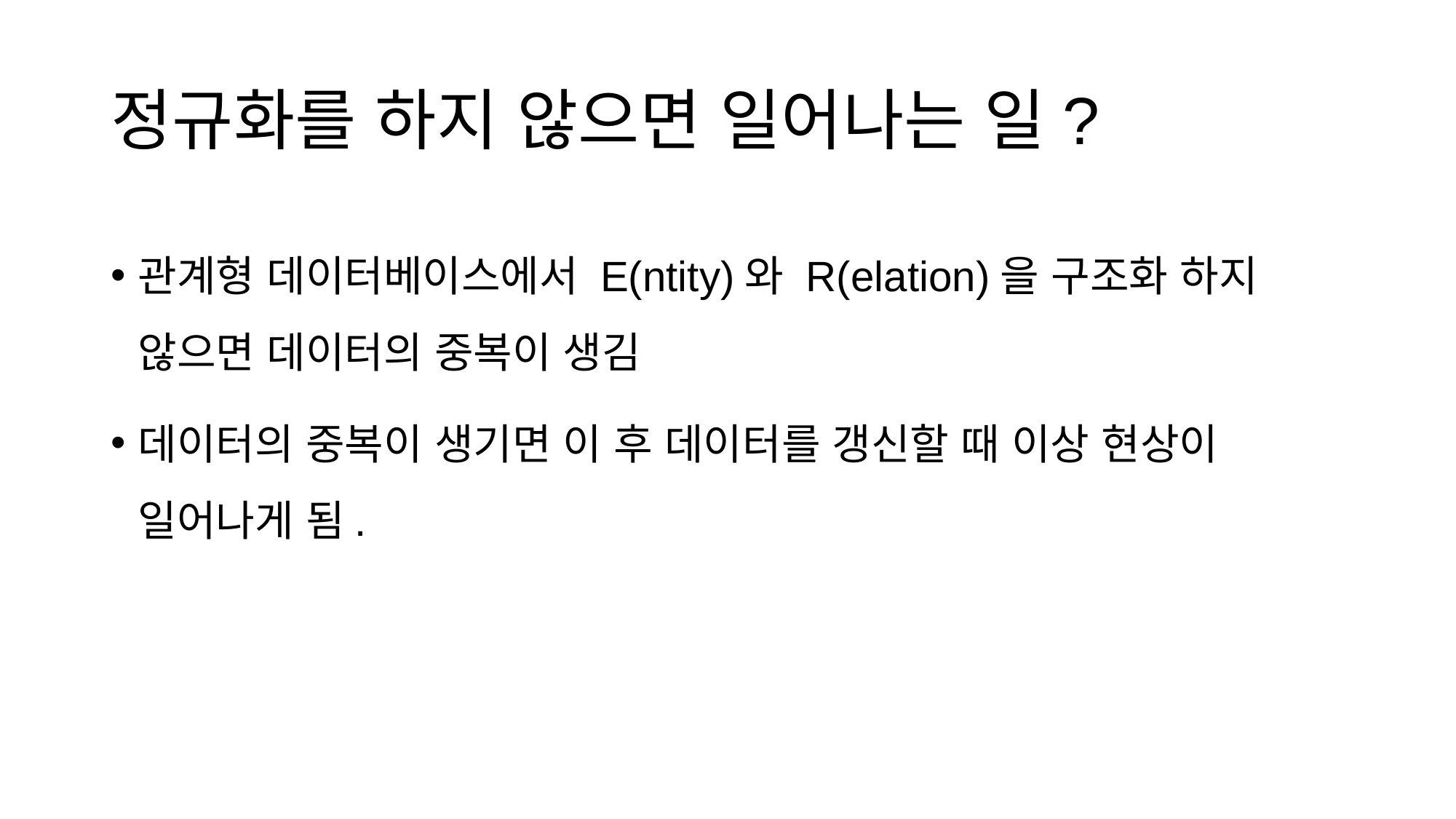

# 정규화를 하지 않으면 일어나는 일?
관계형 데이터베이스에서 E(ntity)와 R(elation)을 구조화 하지 않으면 데이터의 중복이 생김
데이터의 중복이 생기면 이 후 데이터를 갱신할 때 이상 현상이 일어나게 됨.